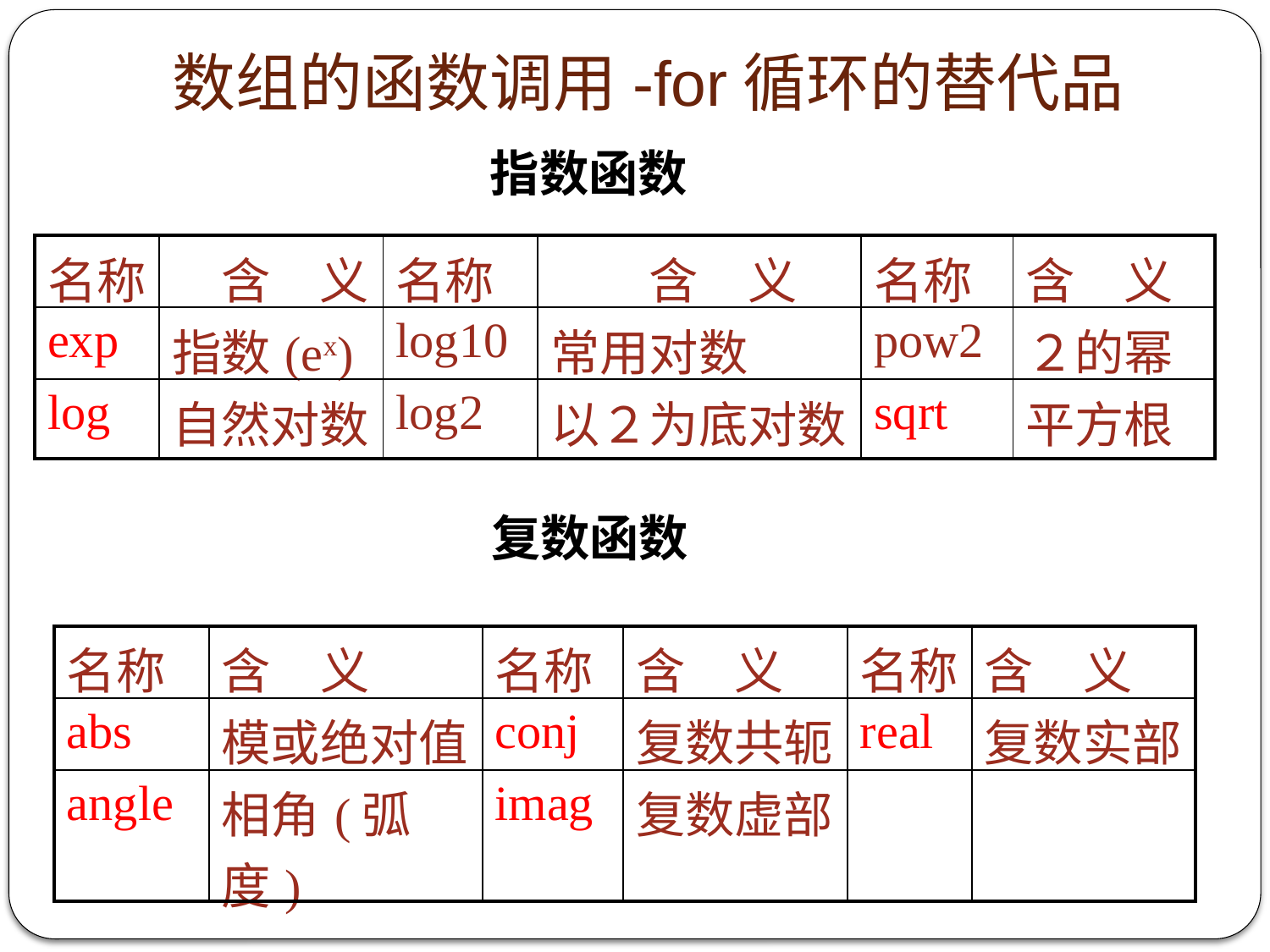

# 数组的函数调用-for循环的替代品
　　　　　　　　　　　　　指数函数
| 名称 | 含　义 | 名称 | 含　义 | 名称 | 含　义 |
| --- | --- | --- | --- | --- | --- |
| exp | 指数(ex) | log10 | 常用对数 | pow2 | ２的幂 |
| log | 自然对数 | log2 | 以２为底对数 | sqrt | 平方根 |
　　　　　　　　复数函数
| 名称 | 含　义 | 名称 | 含　义 | 名称 | 含　义 |
| --- | --- | --- | --- | --- | --- |
| abs | 模或绝对值 | conj | 复数共轭 | real | 复数实部 |
| angle | 相角(弧度) | imag | 复数虚部 |  |  |